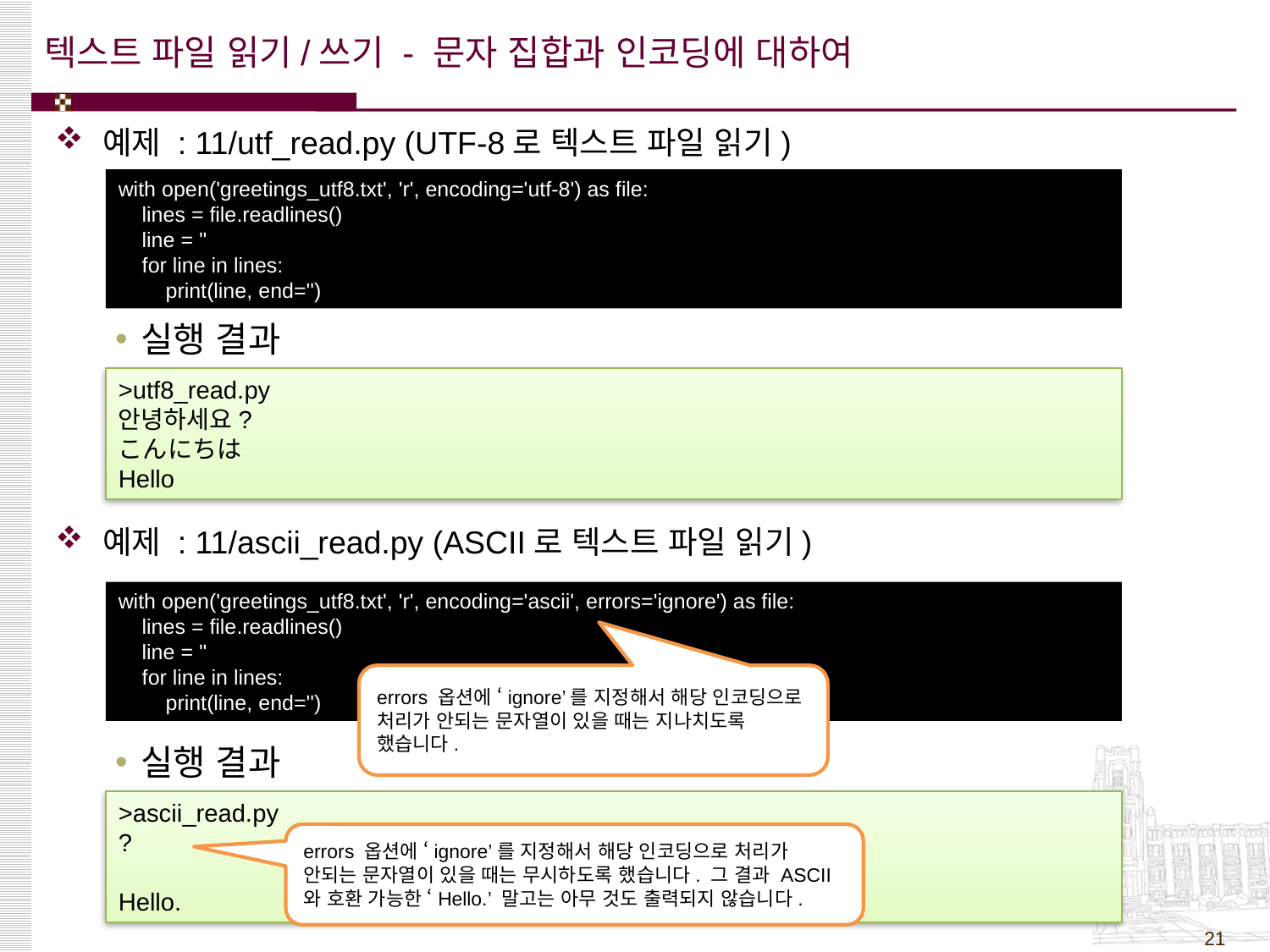

# 텍스트 파일 읽기/쓰기 - 문자 집합과 인코딩에 대하여
예제 : 11/utf_read.py (UTF-8로 텍스트 파일 읽기)

예제 : 11/ascii_read.py (ASCII로 텍스트 파일 읽기)
with open('greetings_utf8.txt', 'r', encoding='utf-8') as file:
    lines = file.readlines()
    line = ''
    for line in lines:
        print(line, end='')
실행 결과

>utf8_read.py
안녕하세요?
こんにちは
Hello
with open('greetings_utf8.txt', 'r', encoding='ascii', errors='ignore') as file:
    lines = file.readlines()
    line = ''
    for line in lines:
        print(line, end='')
errors 옵션에 ‘ignore’를 지정해서 해당 인코딩으로 처리가 안되는 문자열이 있을 때는 지나치도록 했습니다.
실행 결과

>ascii_read.py
?

Hello.
errors 옵션에 ‘ignore’를 지정해서 해당 인코딩으로 처리가 안되는 문자열이 있을 때는 무시하도록 했습니다. 그 결과 ASCII와 호환 가능한 ‘Hello.’ 말고는 아무 것도 출력되지 않습니다.